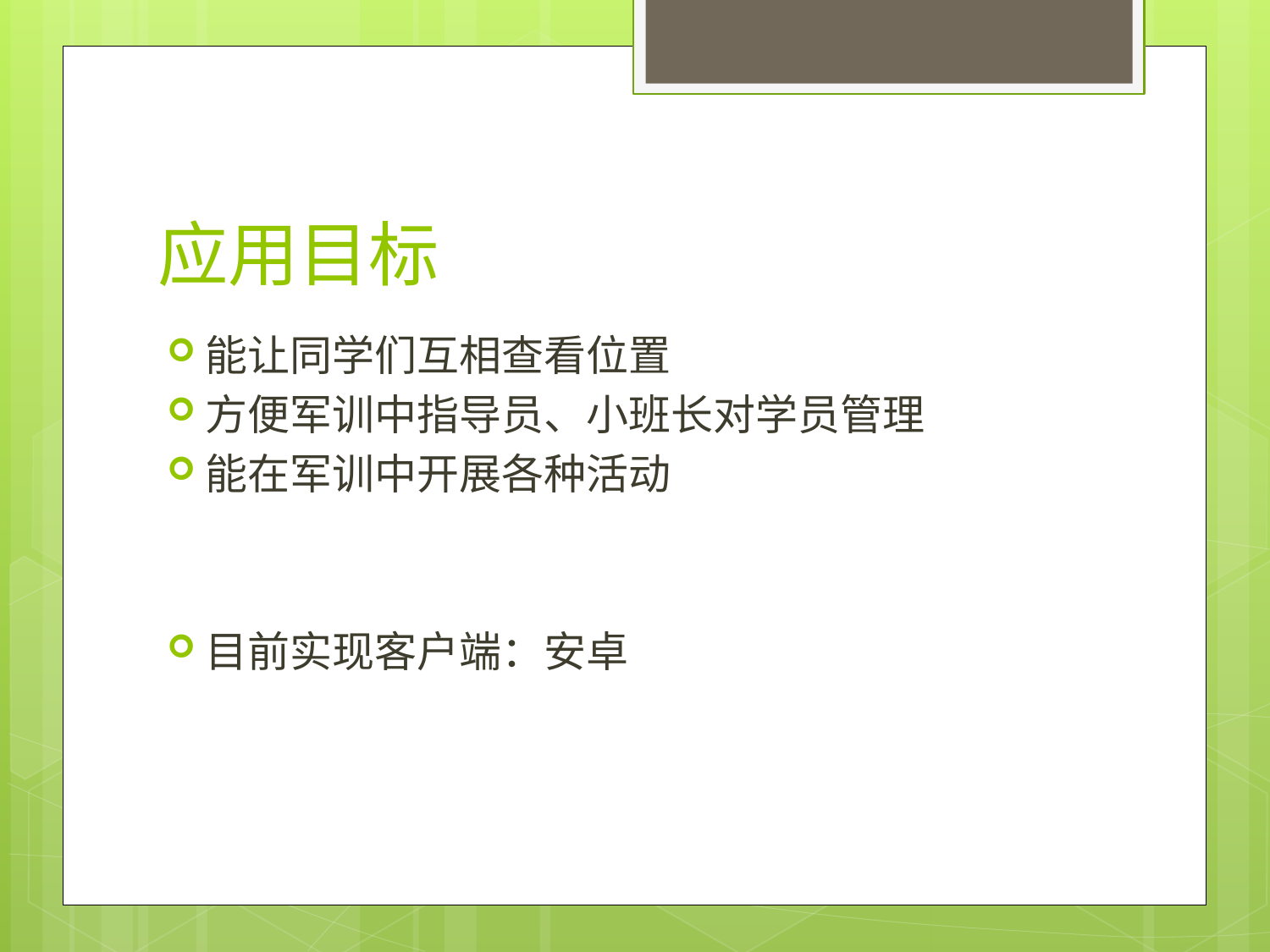

# 应用目标
能让同学们互相查看位置
方便军训中指导员、小班长对学员管理
能在军训中开展各种活动

目前实现客户端：安卓